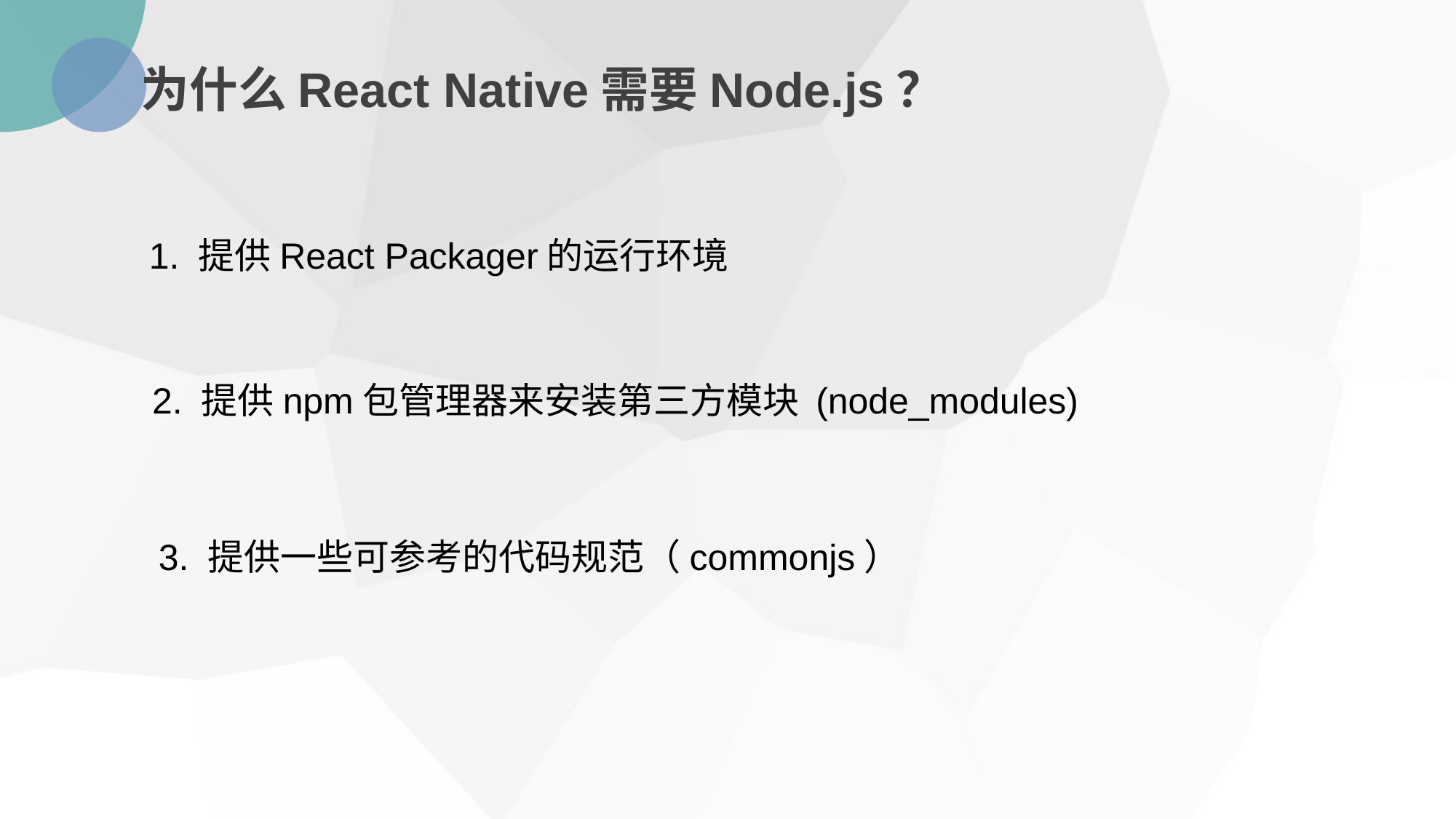

为什么React Native需要Node.js？
1. 提供React Packager的运行环境
2. 提供npm包管理器来安装第三方模块 (node_modules)
3. 提供一些可参考的代码规范（commonjs）